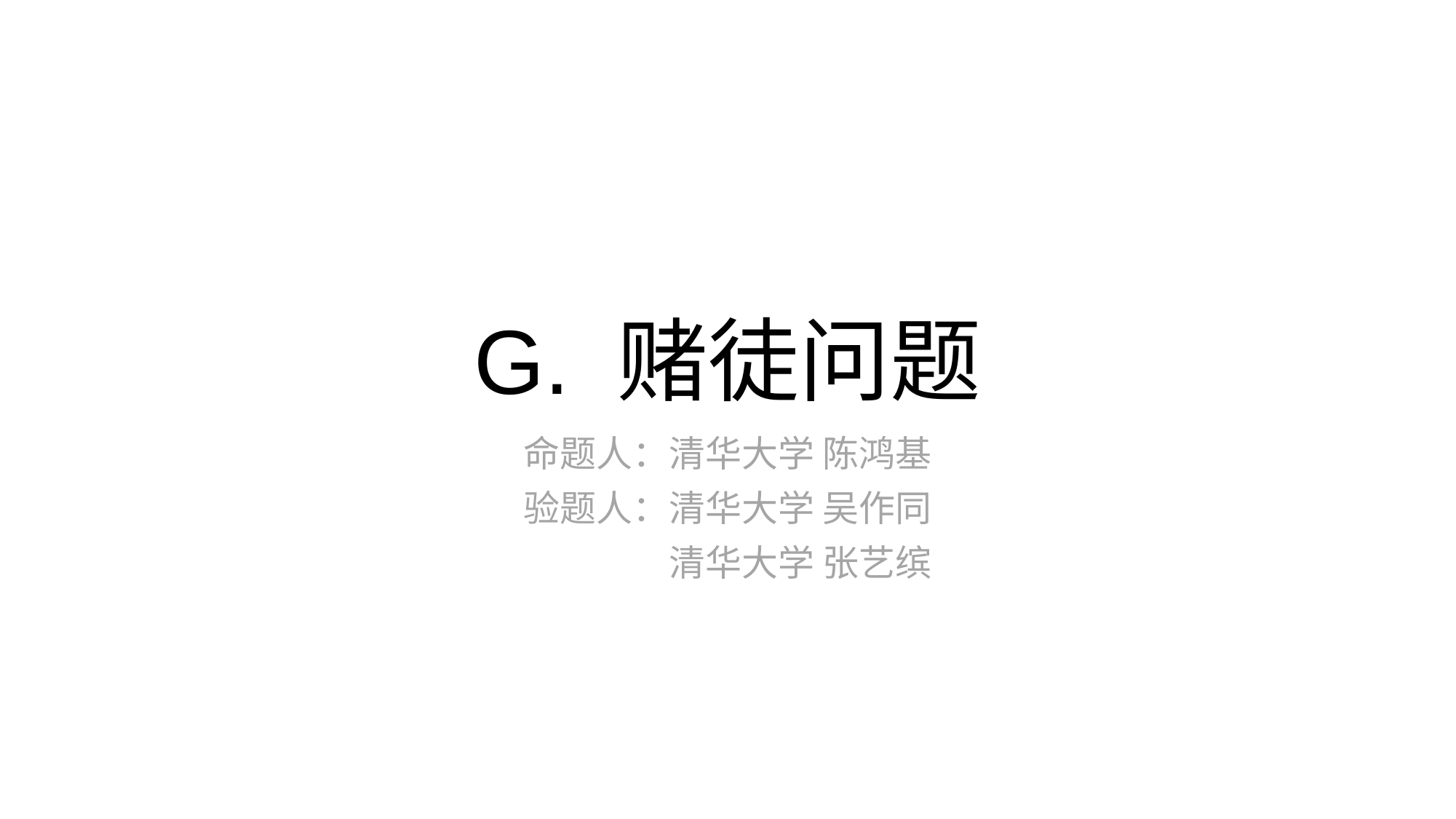

# G. 赌徒问题
命题人：清华大学 陈鸿基
验题人：清华大学 吴作同
　　　　清华大学 张艺缤